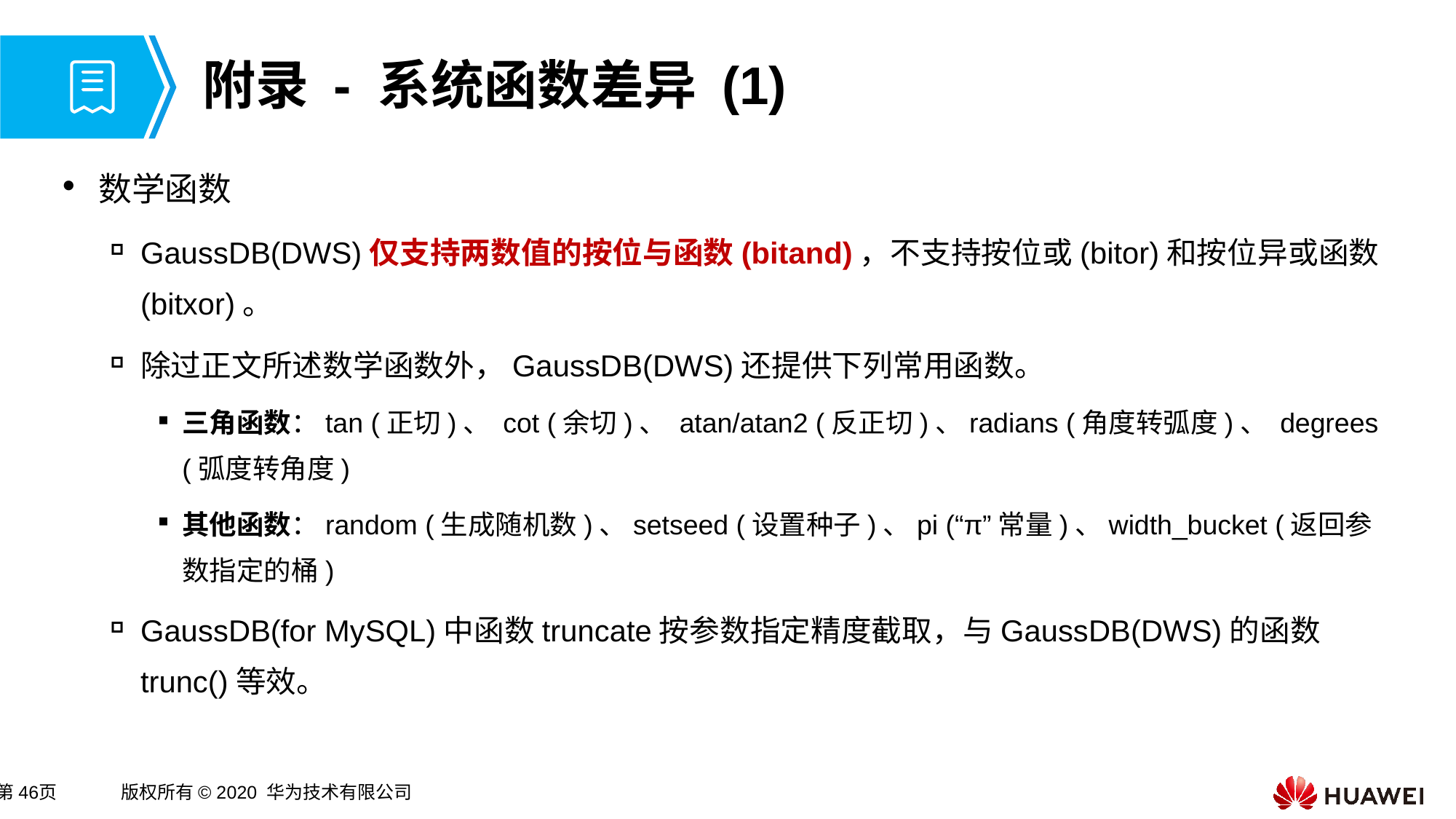

# 附录 - 系统函数差异 (1)
数学函数
GaussDB(DWS)仅支持两数值的按位与函数(bitand)，不支持按位或(bitor)和按位异或函数(bitxor)。
除过正文所述数学函数外，GaussDB(DWS)还提供下列常用函数。
三角函数：tan (正切)、 cot (余切)、 atan/atan2 (反正切)、radians (角度转弧度)、 degrees (弧度转角度)
其他函数：random (生成随机数)、setseed (设置种子)、pi (“π”常量)、width_bucket (返回参数指定的桶)
GaussDB(for MySQL)中函数truncate按参数指定精度截取，与GaussDB(DWS)的函数trunc()等效。